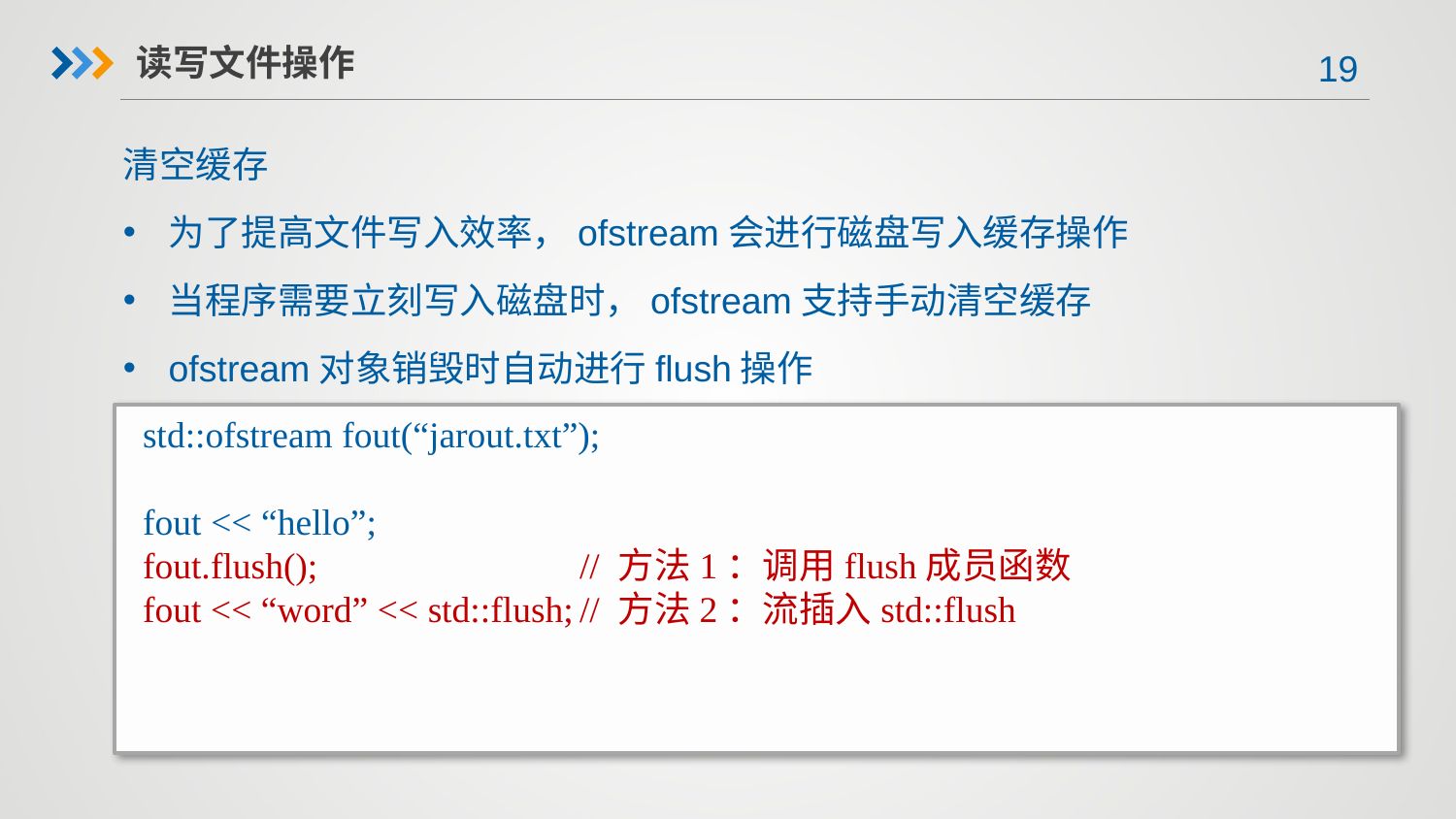

读写文件操作
清空缓存
为了提高文件写入效率，ofstream会进行磁盘写入缓存操作
当程序需要立刻写入磁盘时，ofstream支持手动清空缓存
ofstream对象销毁时自动进行flush操作

std::ofstream fout(“jarout.txt”);

fout << “hello”;
fout.flush();		// 方法1：调用flush成员函数
fout << “word” << std::flush;	// 方法2：流插入std::flush